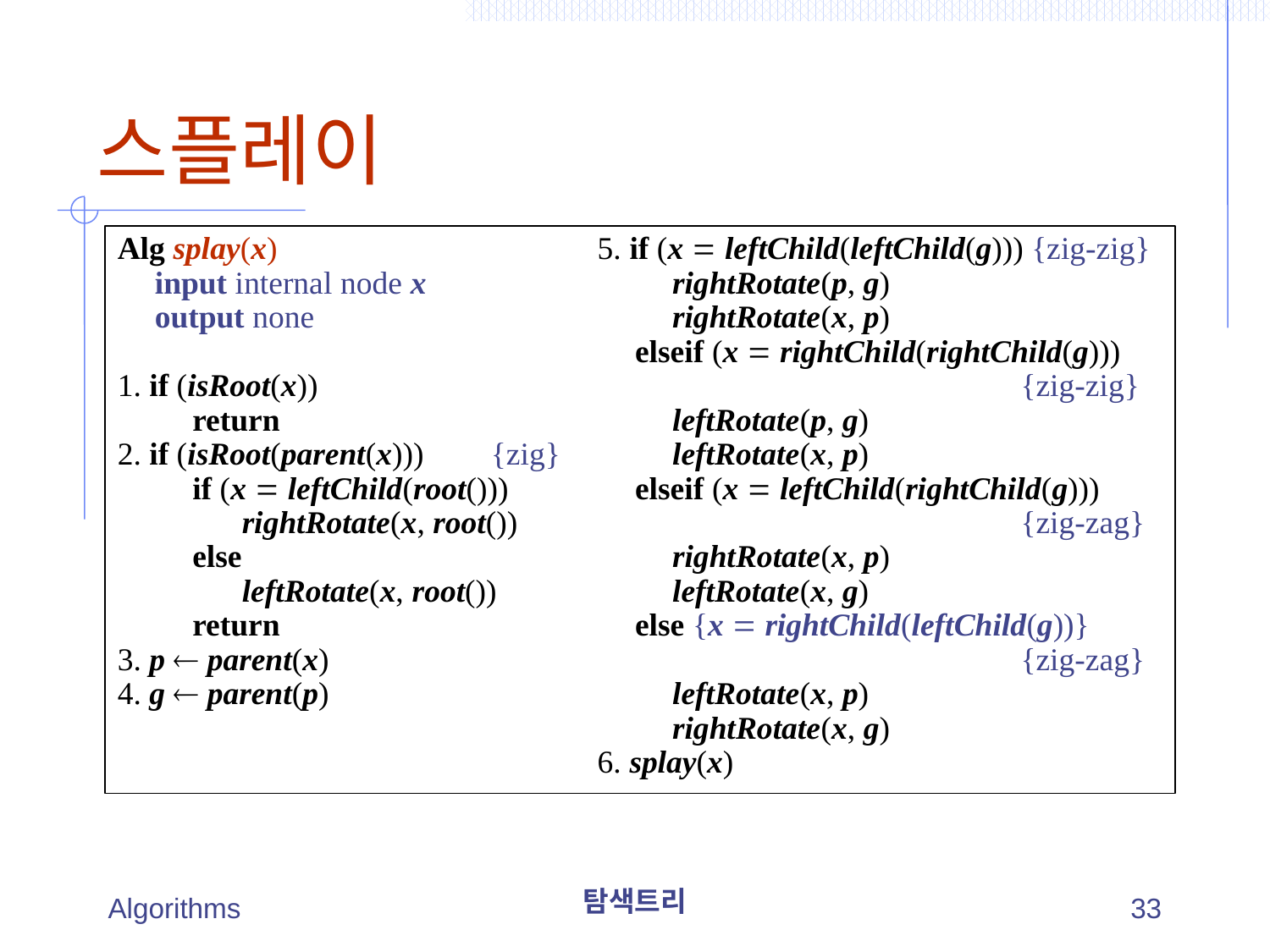

# 스플레이

Alg splay(x)
	input internal node x
	output none

1. if (isRoot(x))
		return
2. if (isRoot(parent(x)))		{zig}
		if (x = leftChild(root()))
			rightRotate(x, root())
		else
			leftRotate(x, root())
		return
3. p ← parent(x)
4. g ← parent(p)
5. if (x = leftChild(leftChild(g))) {zig-zig}
		rightRotate(p, g)
		rightRotate(x, p)
	elseif (x = rightChild(rightChild(g)))
									{zig-zig}
		leftRotate(p, g)
		leftRotate(x, p)
	elseif (x = leftChild(rightChild(g)))
									{zig-zag}
		rightRotate(x, p)
		leftRotate(x, g)
	else {x = rightChild(leftChild(g))}
									{zig-zag}
		leftRotate(x, p)
		rightRotate(x, g)
6. splay(x)
Algorithms
탐색트리
33